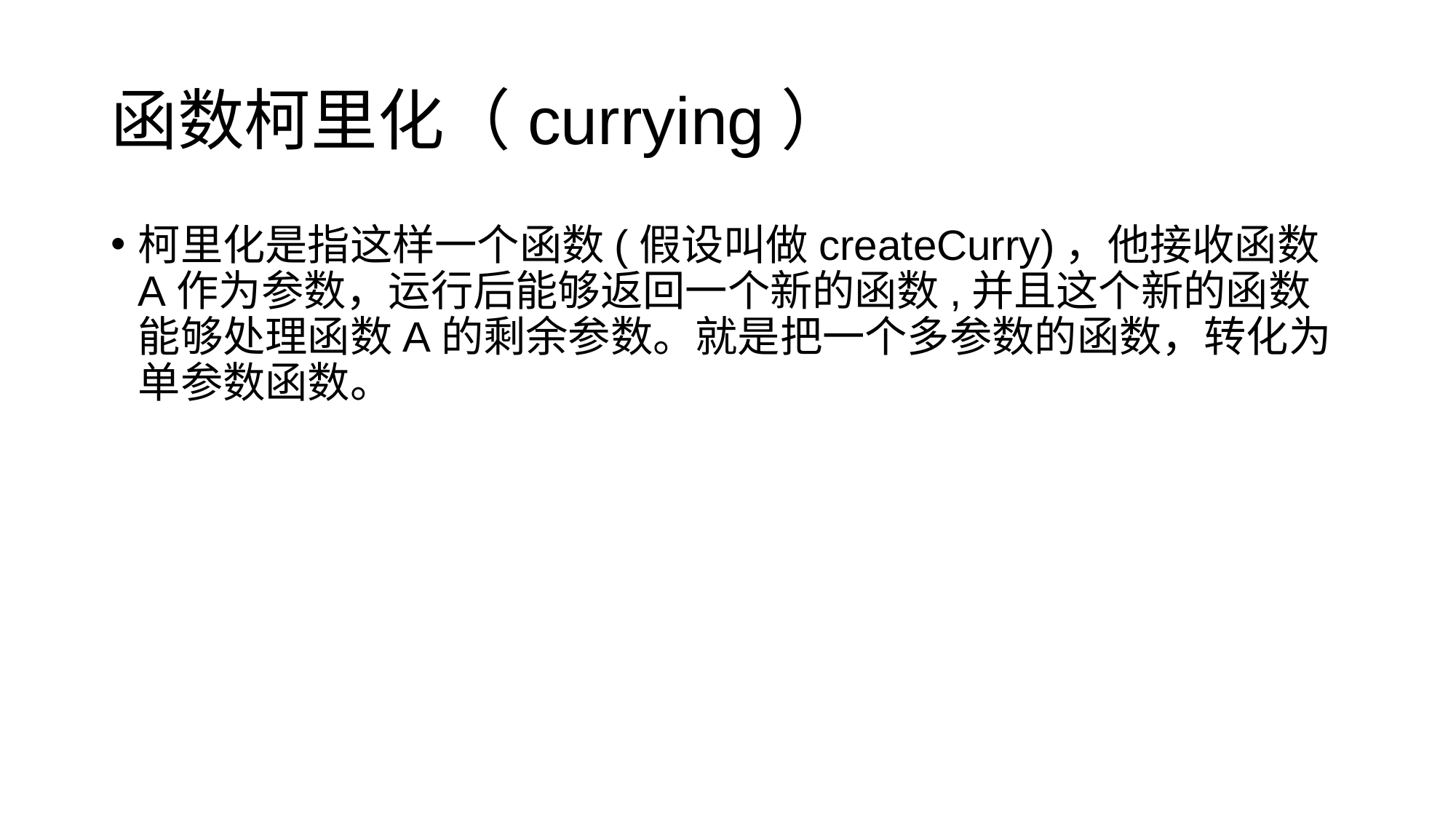

# 函数柯里化（currying）
柯里化是指这样一个函数(假设叫做createCurry)，他接收函数A作为参数，运行后能够返回一个新的函数,并且这个新的函数能够处理函数A的剩余参数。就是把一个多参数的函数，转化为单参数函数。